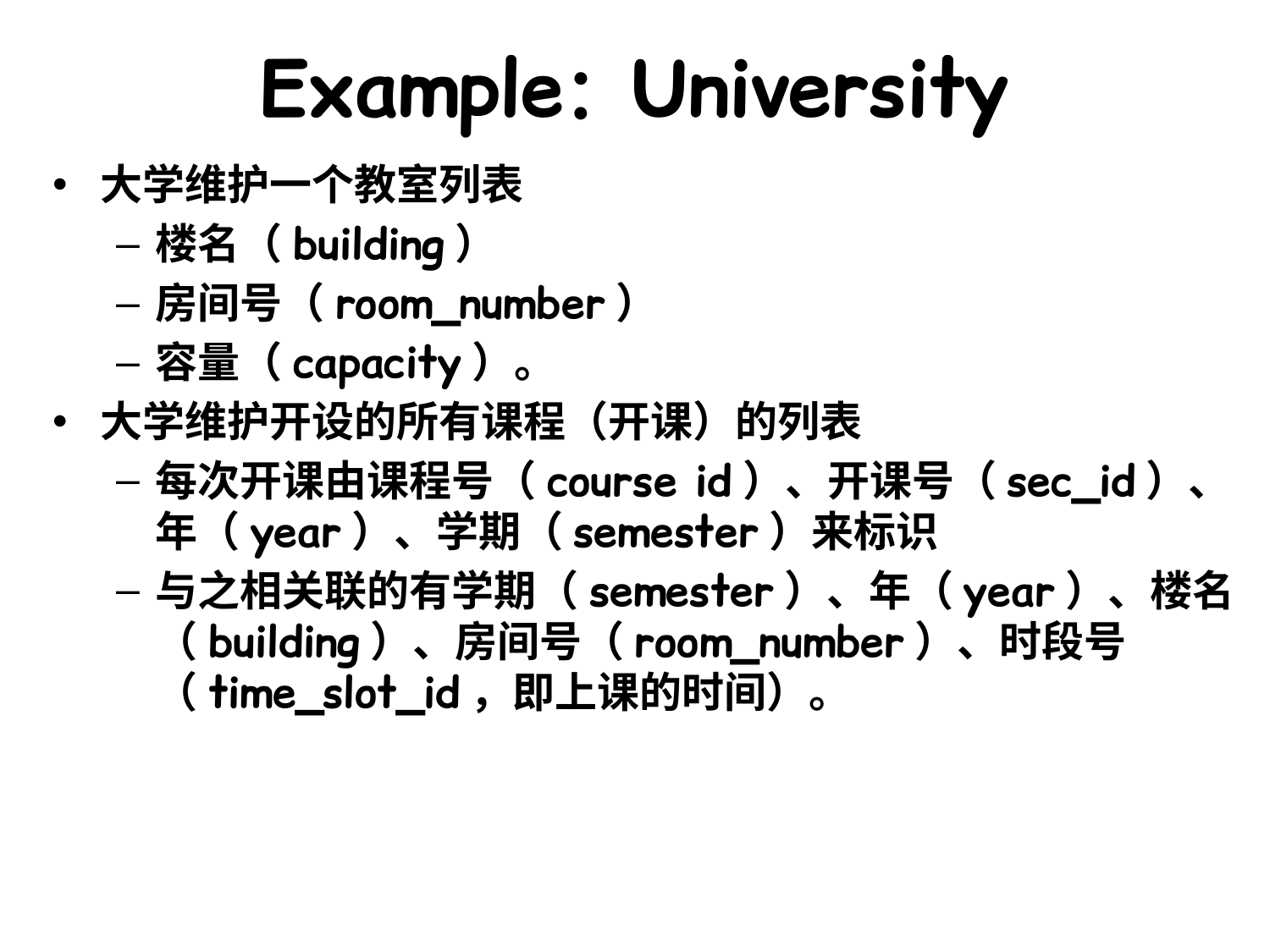

# Example: University
大学维护一个教室列表
楼名（building）
房间号（room_number）
容量（capacity）。
大学维护开设的所有课程（开课）的列表
每次开课由课程号（course id）、开课号（sec_id）、年（year）、学期（semester）来标识
与之相关联的有学期（semester）、年（year）、楼名（building）、房间号（room_number）、时段号（time_slot_id，即上课的时间）。